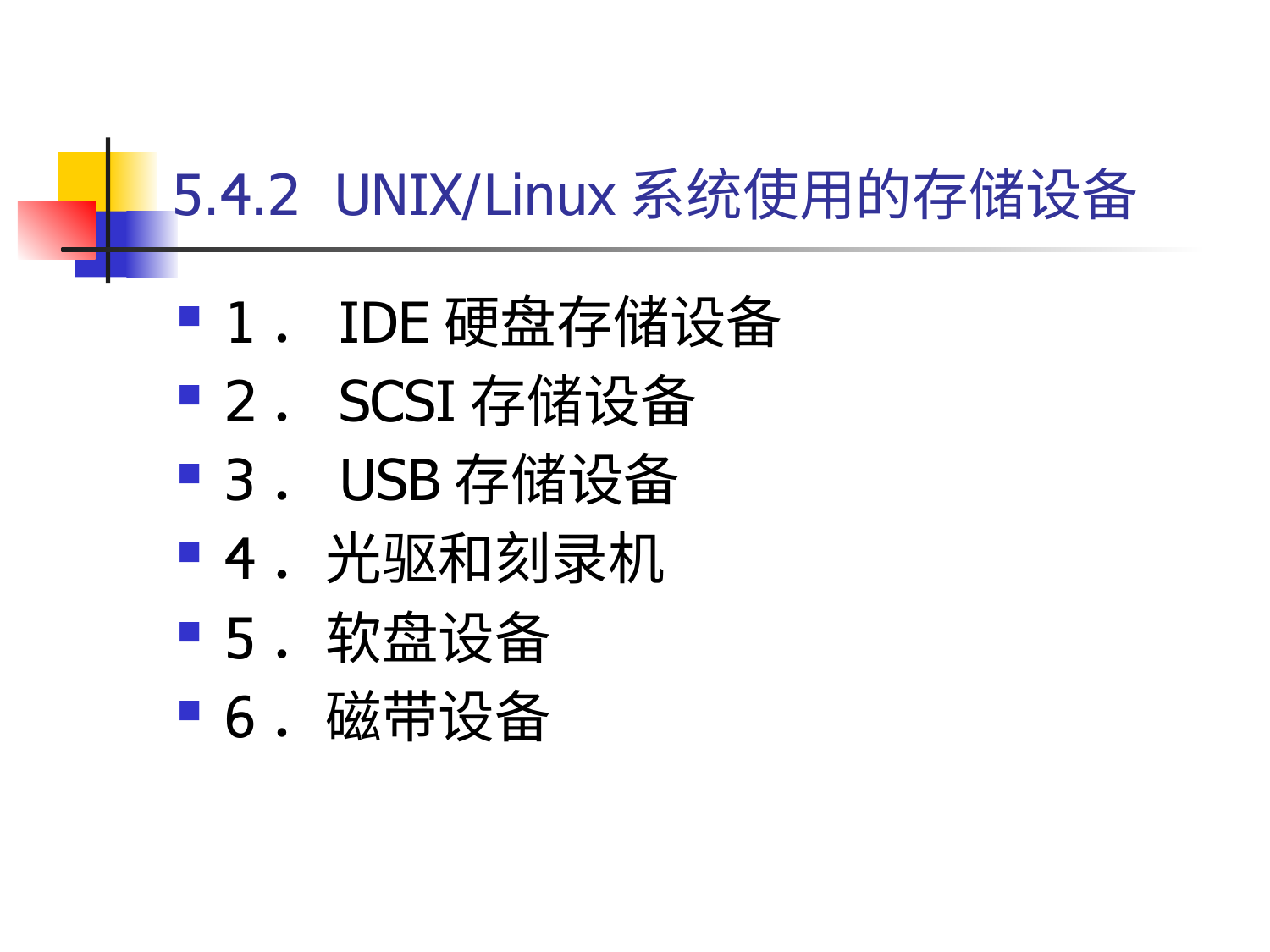

# 5.4.2  UNIX/Linux系统使用的存储设备
1．IDE硬盘存储设备
2．SCSI存储设备
3．USB存储设备
4．光驱和刻录机
5．软盘设备
6．磁带设备